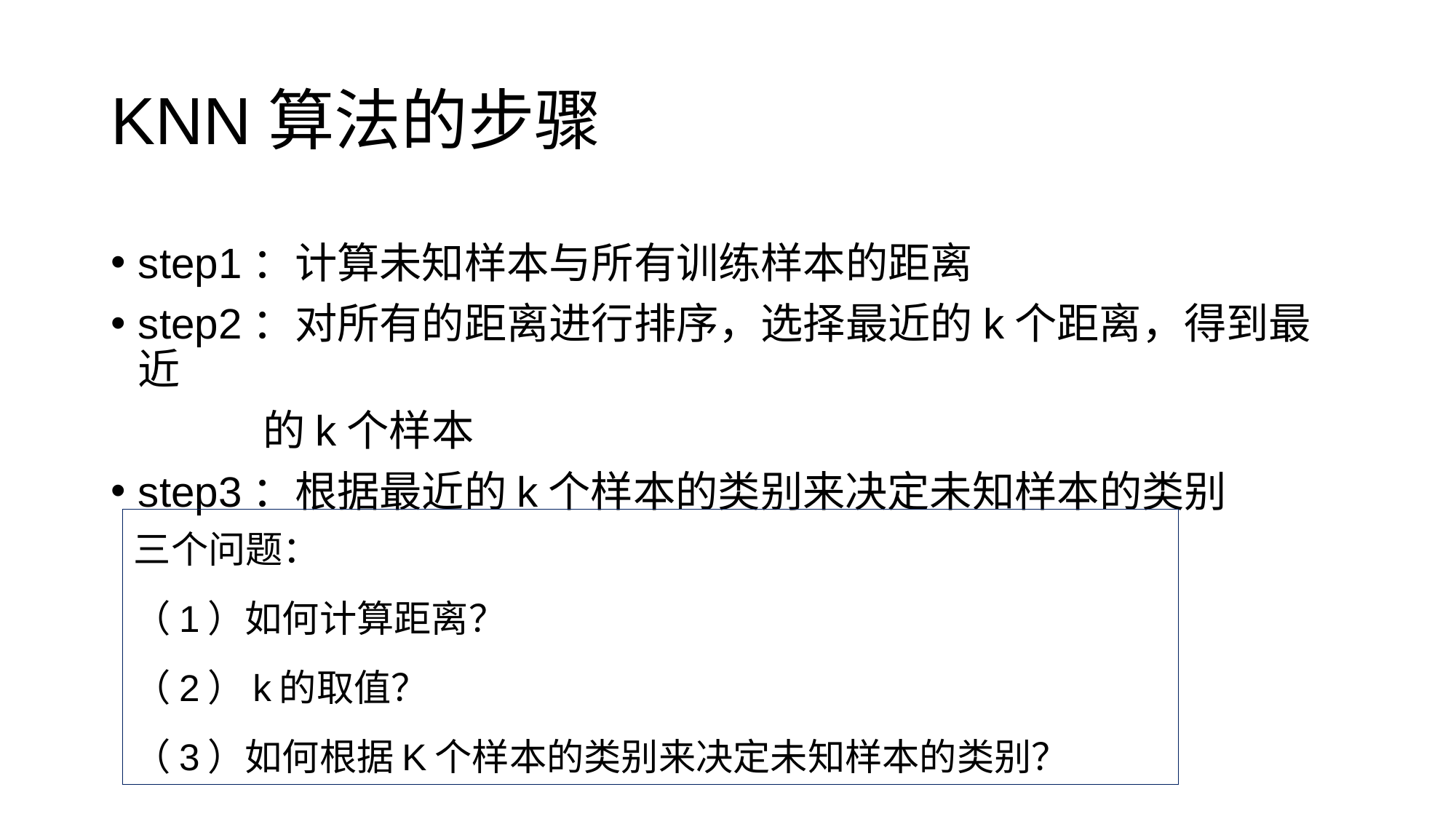

# KNN算法的步骤
step1：计算未知样本与所有训练样本的距离
step2：对所有的距离进行排序，选择最近的k个距离，得到最近
               的k个样本
step3：根据最近的k个样本的类别来决定未知样本的类别
三个问题：
（1）如何计算距离？
（2）k的取值？
（3）如何根据K个样本的类别来决定未知样本的类别？